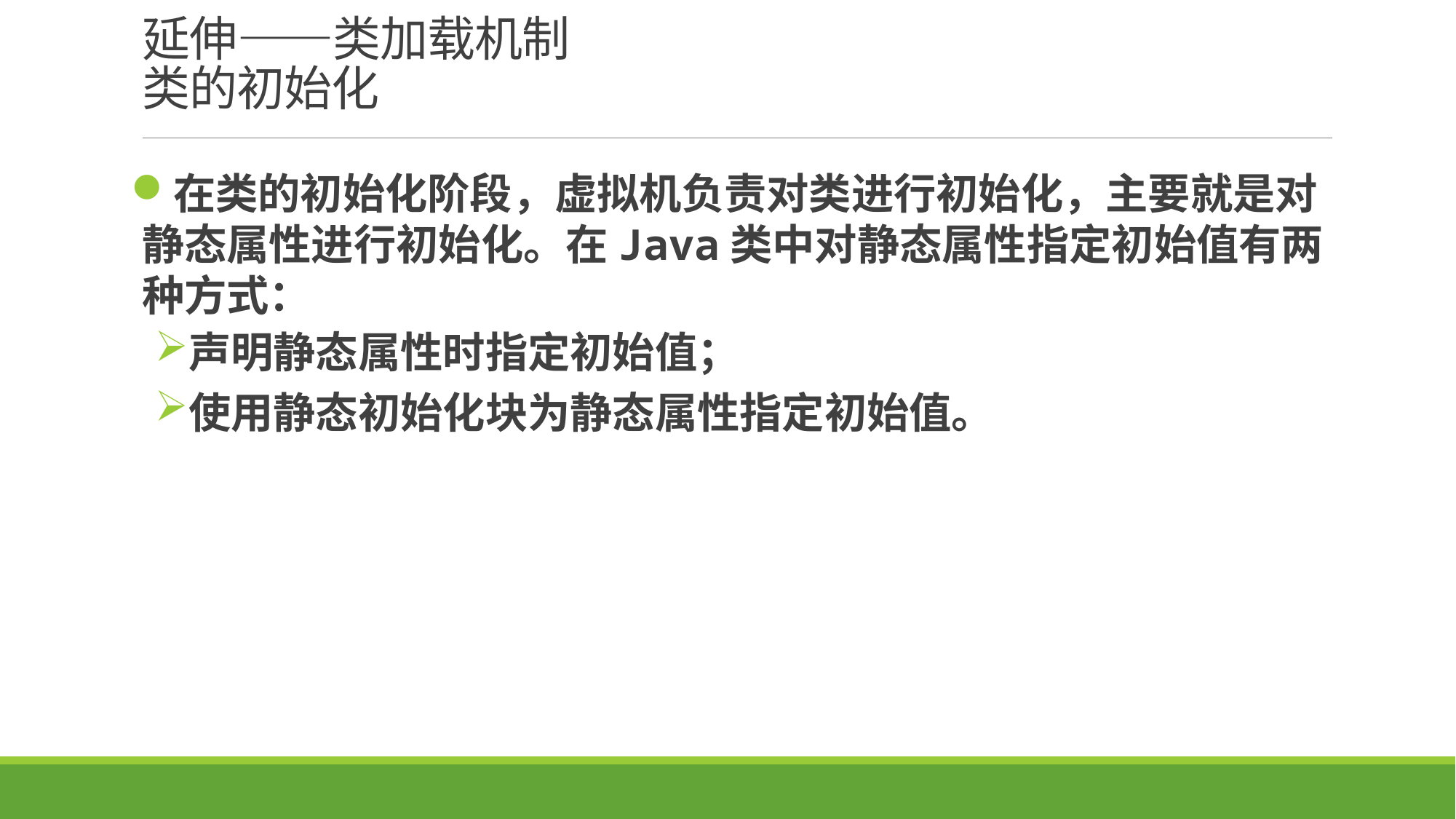

# 延伸——类加载机制 类的初始化
在类的初始化阶段，虚拟机负责对类进行初始化，主要就是对静态属性进行初始化。在Java类中对静态属性指定初始值有两种方式：
声明静态属性时指定初始值；
使用静态初始化块为静态属性指定初始值。